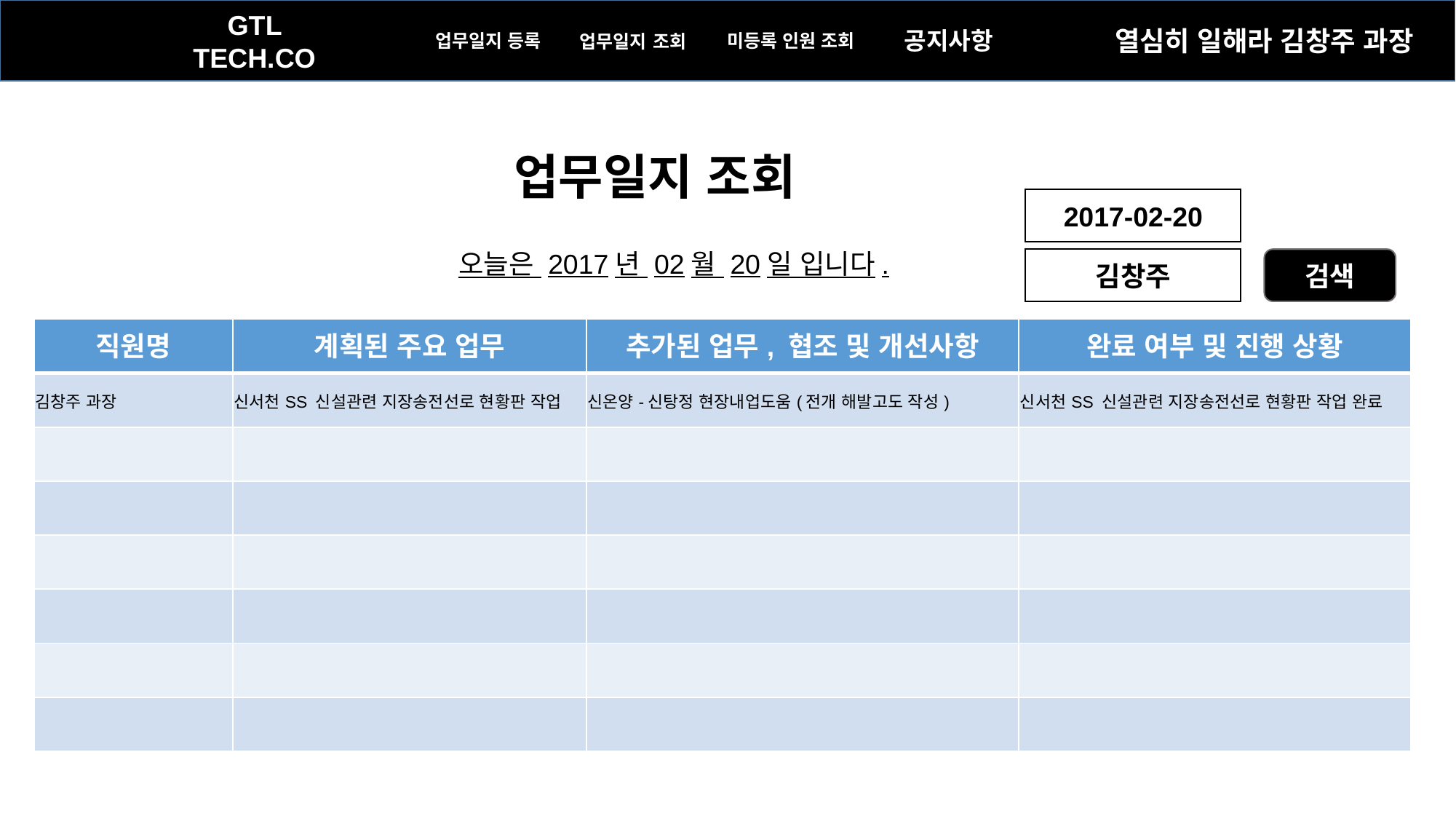

GTL TECH.CO
업무일지 조회
열심히 일해라 김창주 과장
업무일지 등록
미등록 인원 조회
공지사항
업무일지 조회
2017-02-20
오늘은 2017년 02월 20일 입니다.
김창주
검색
| 직원명 | 계획된 주요 업무 | 추가된 업무, 협조 및 개선사항 | 완료 여부 및 진행 상황 |
| --- | --- | --- | --- |
| 김창주 과장 | 신서천SS 신설관련 지장송전선로 현황판 작업 | 신온양-신탕정 현장내업도움(전개 해발고도 작성) | 신서천SS 신설관련 지장송전선로 현황판 작업 완료 |
|  |  |  |  |
|  |  |  |  |
|  |  |  |  |
|  |  |  |  |
|  |  |  |  |
|  |  |  |  |